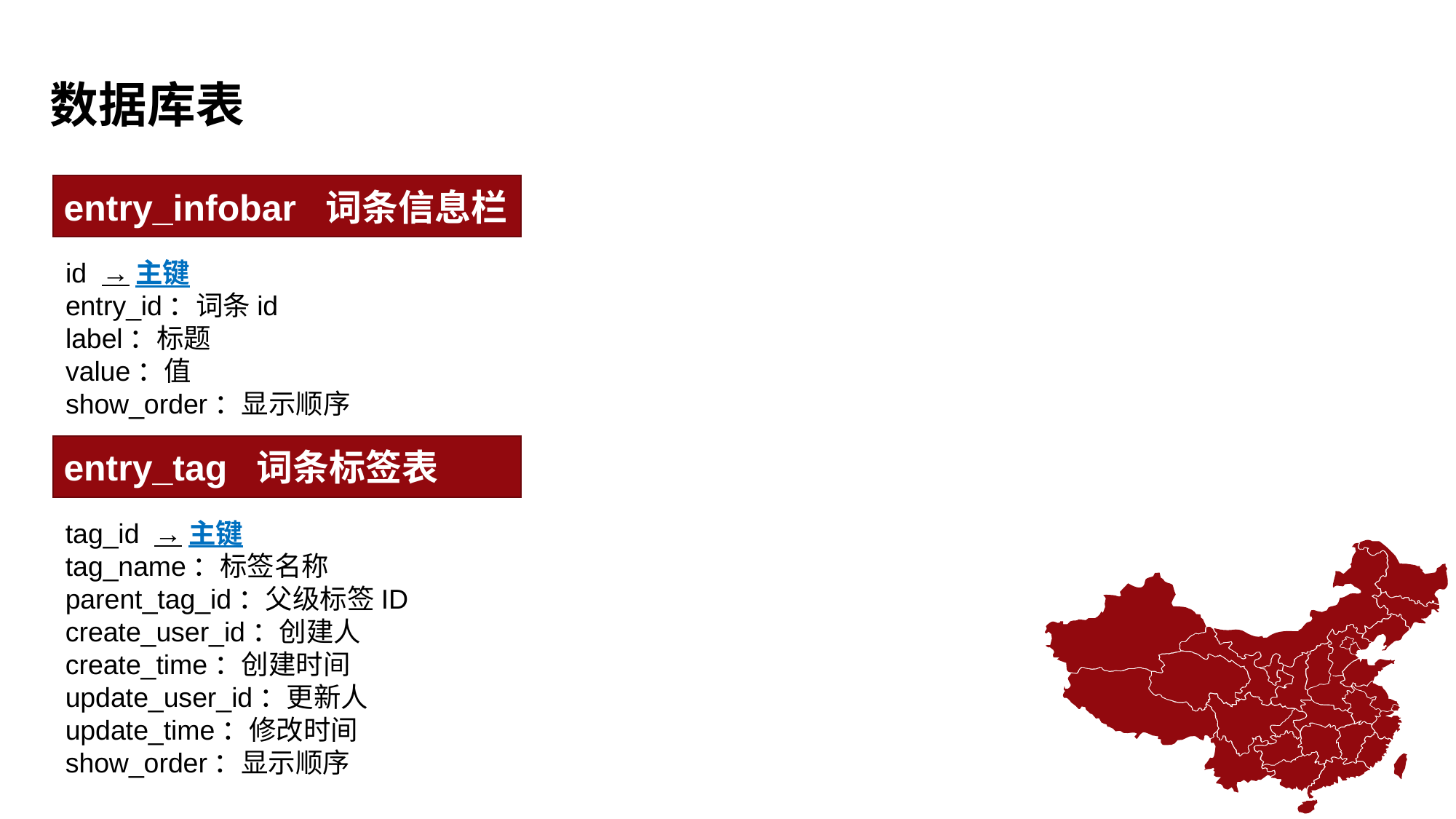

数据库表
entry_infobar  词条信息栏
  id  →主键
  entry_id：词条id
  label：标题
  value：值
  show_order：显示顺序

entry_tag  词条标签表
  tag_id  →主键
  tag_name：标签名称
  parent_tag_id：父级标签ID
  create_user_id：创建人
  create_time：创建时间
  update_user_id：更新人
  update_time：修改时间
  show_order：显示顺序